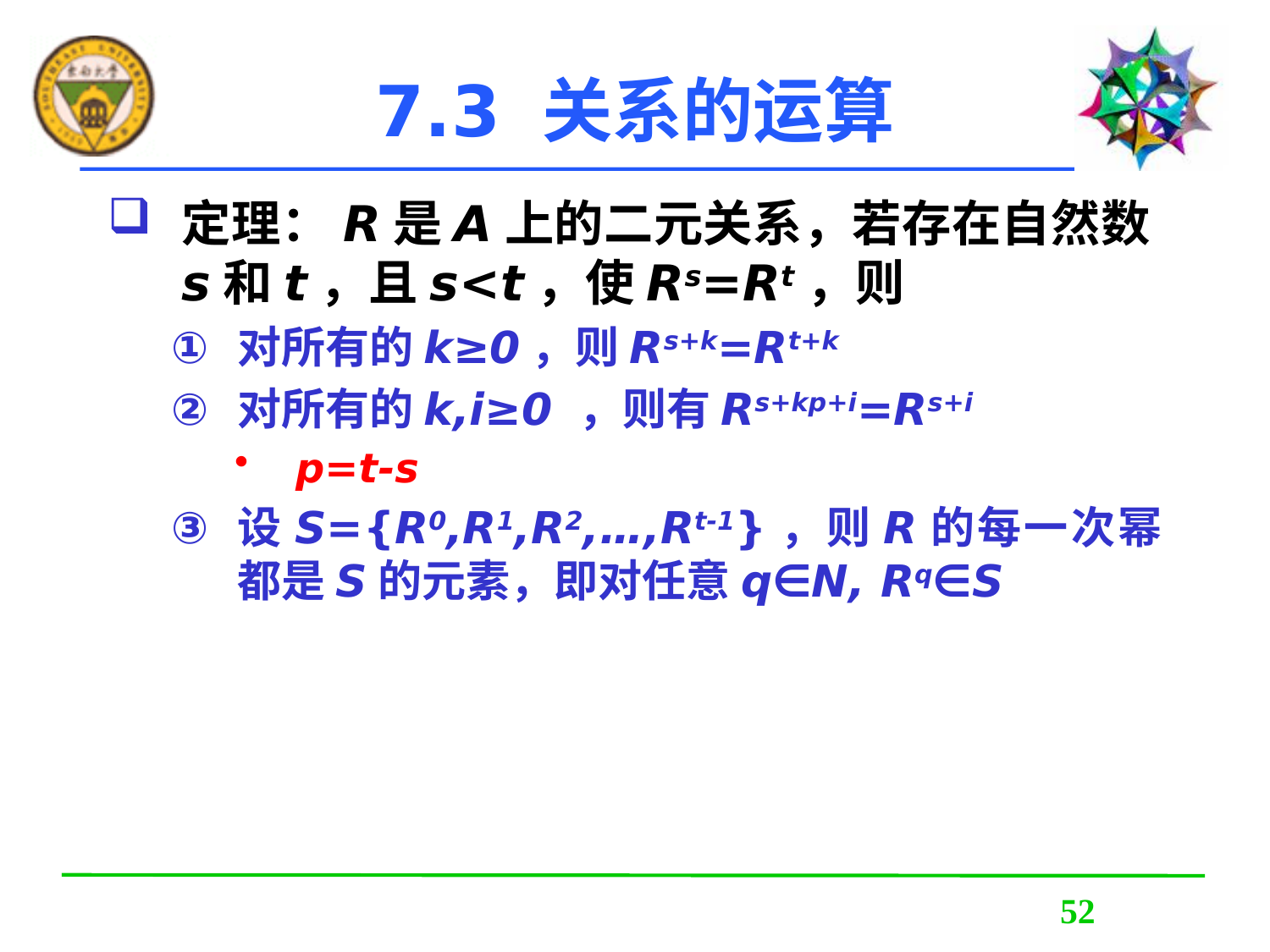

7.3 关系的运算
定理：R是A上的二元关系，若存在自然数s和t，且s<t，使Rs=Rt，则
对所有的k≥0，则Rs+k=Rt+k
对所有的k,i≥0 ，则有Rs+kp+i=Rs+i
p=t-s
设S={R0,R1,R2,…,Rt-1}，则R的每一次幂都是S的元素，即对任意q∈N, Rq∈S